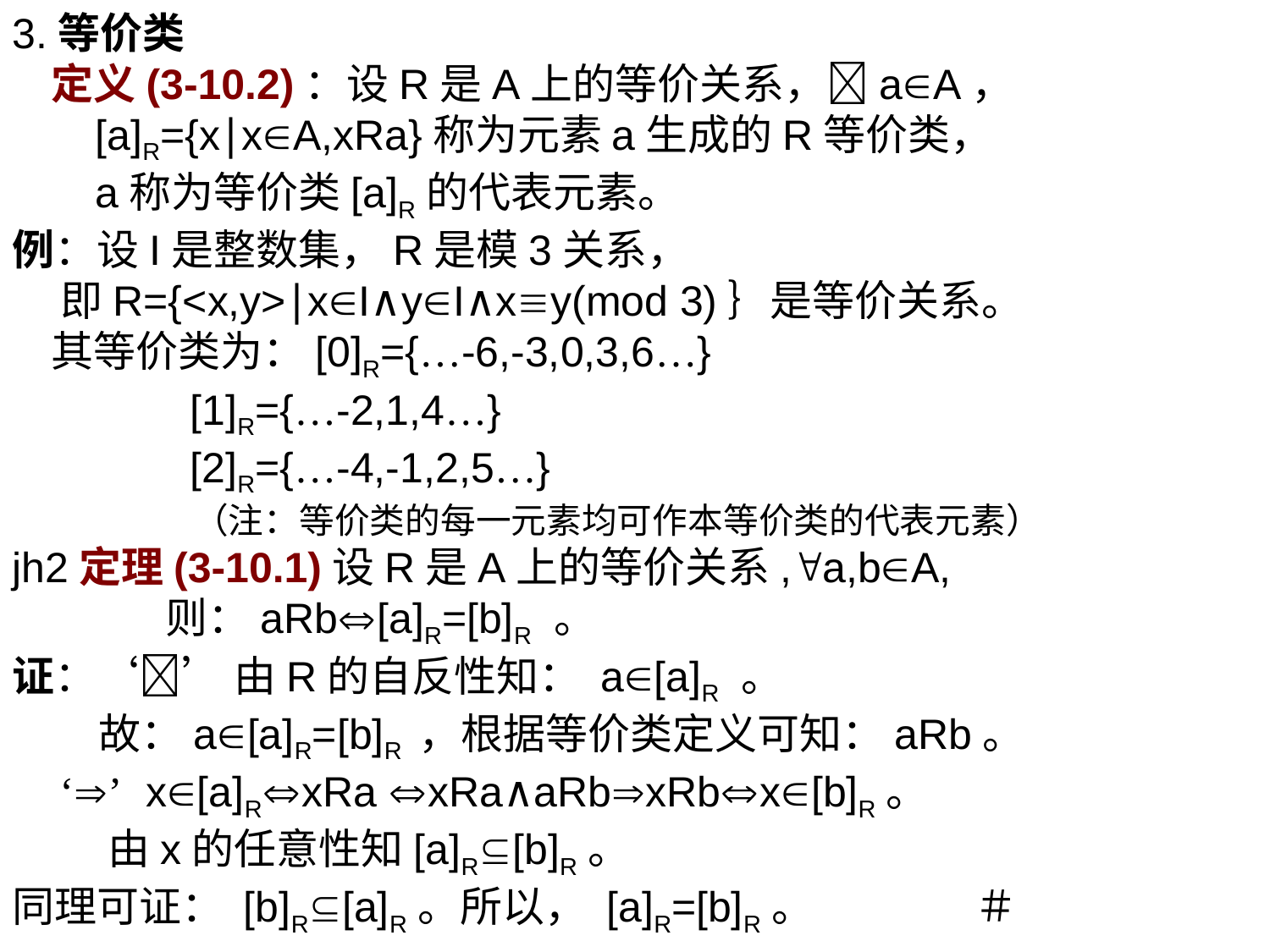

3.等价类
   定义(3-10.2)：设R是A上的等价关系，∀a∈A，
       [a]R={x∣x∈A,xRa}称为元素a生成的R等价类，
       a称为等价类[a]R的代表元素。
例：设I是整数集，R是模3关系，
    即R={<x,y>∣x∈I∧y∈I∧x≡y(mod 3)｝是等价关系。
   其等价类为：[0]R={…-6,-3,0,3,6…}
               [1]R={…-2,1,4…}
               [2]R={…-4,-1,2,5…}
                      （注：等价类的每一元素均可作本等价类的代表元素）
jh2定理(3-10.1)设R是A上的等价关系,∀a,b∈A,
               则：aRb⇔[a]R=[b]R 。
证：‘⇐’ 由R的自反性知： a∈[a]R 。
        故：a∈[a]R=[b]R ，根据等价类定义可知：aRb。
    ‘⇒’  x∈[a]R⇔xRa ⇔xRa∧aRb⇒xRb⇔x∈[b]R。
         由x的任意性知[a]R⊆[b]R。
同理可证： [b]R⊆[a]R。所以， [a]R=[b]R。                 ＃